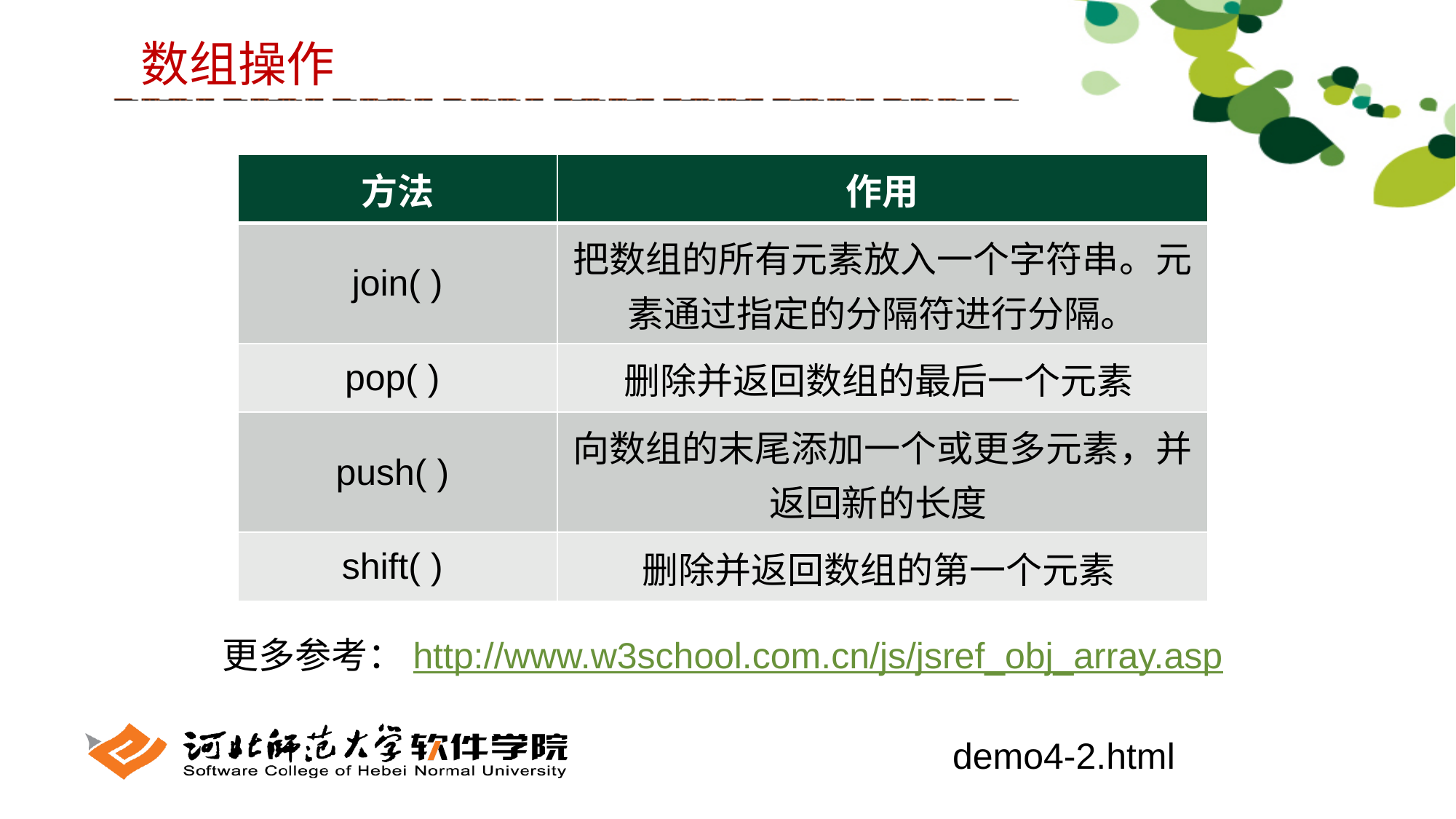

数组操作
| 方法 | 作用 |
| --- | --- |
| join( ) | 把数组的所有元素放入一个字符串。元素通过指定的分隔符进行分隔。 |
| pop( ) | 删除并返回数组的最后一个元素 |
| push( ) | 向数组的末尾添加一个或更多元素，并 返回新的长度 |
| shift( ) | 删除并返回数组的第一个元素 |
更多参考：http://www.w3school.com.cn/js/jsref_obj_array.asp
demo4-2.html